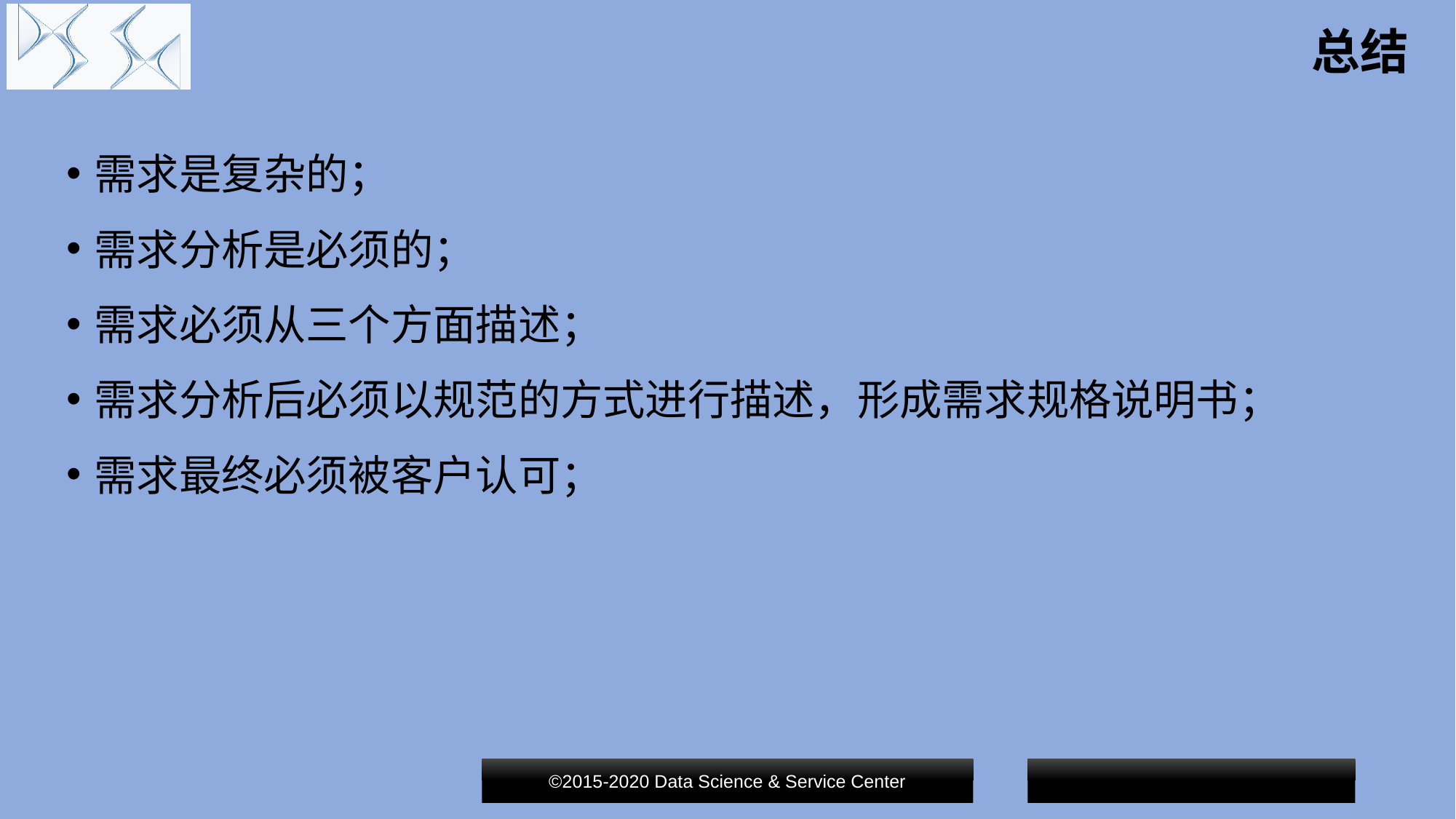

# 总结
需求是复杂的；
需求分析是必须的；
需求必须从三个方面描述；
需求分析后必须以规范的方式进行描述，形成需求规格说明书；
需求最终必须被客户认可；

©2015-2020 Data Science & Service Center
23